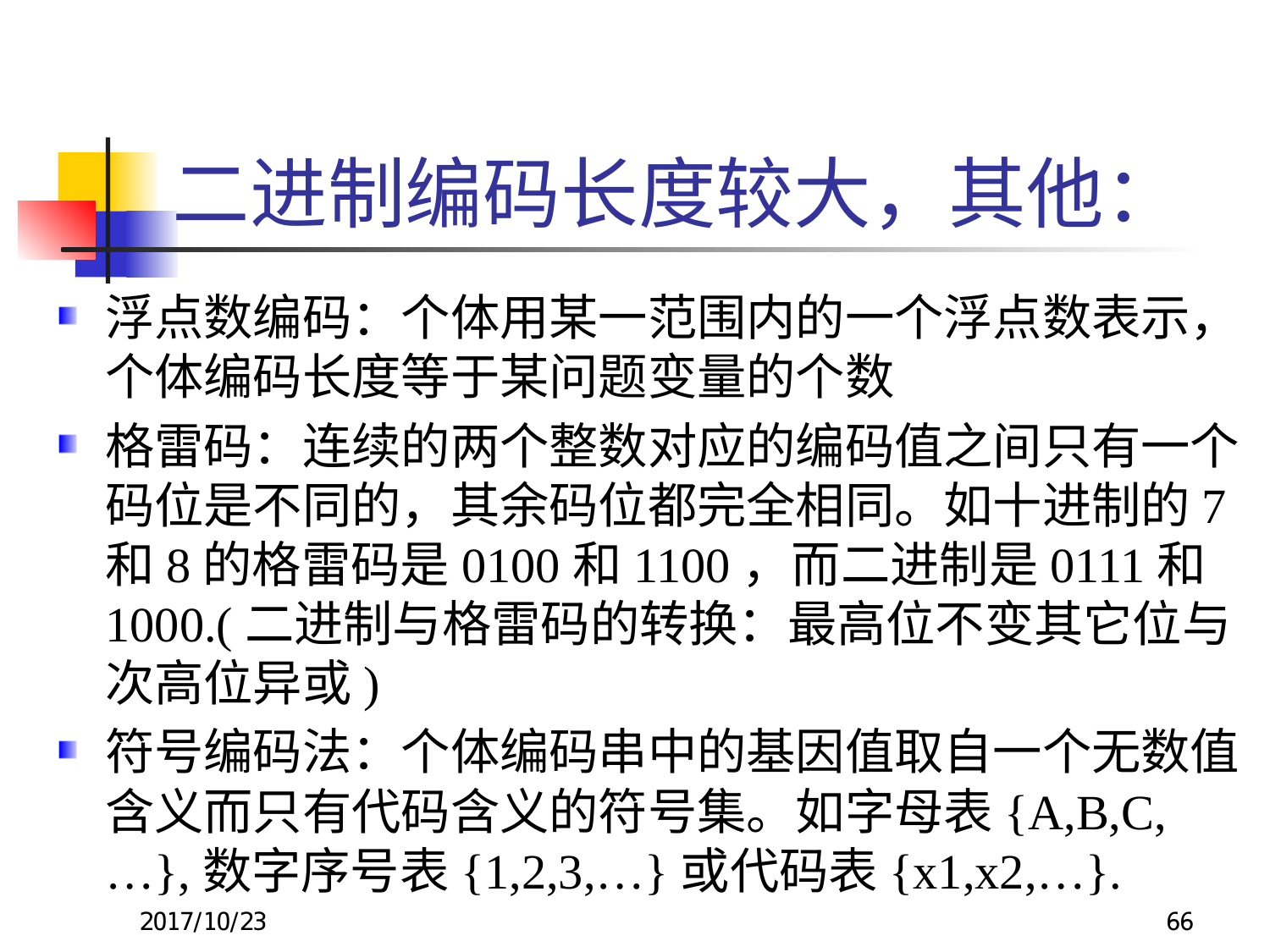

# 二进制编码长度较大，其他：
浮点数编码：个体用某一范围内的一个浮点数表示，个体编码长度等于某问题变量的个数
格雷码：连续的两个整数对应的编码值之间只有一个码位是不同的，其余码位都完全相同。如十进制的7和8的格雷码是0100和1100，而二进制是0111和1000.(二进制与格雷码的转换：最高位不变其它位与次高位异或)
符号编码法：个体编码串中的基因值取自一个无数值含义而只有代码含义的符号集。如字母表{A,B,C,…},数字序号表{1,2,3,…}或代码表{x1,x2,…}.
2017/10/23
66